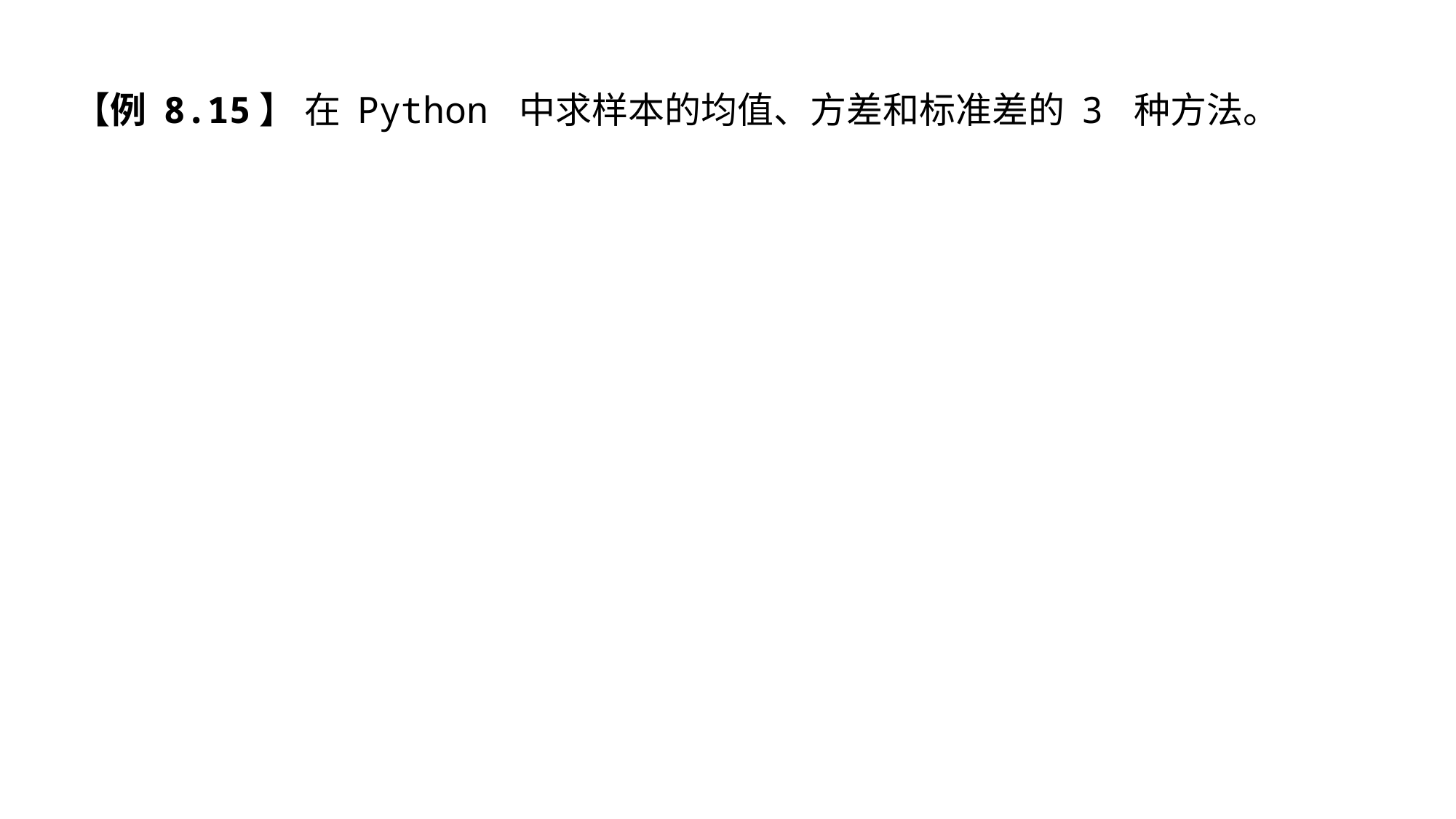

【例 8.15】 在 Python 中求样本的均值、方差和标准差的 3 种方法。